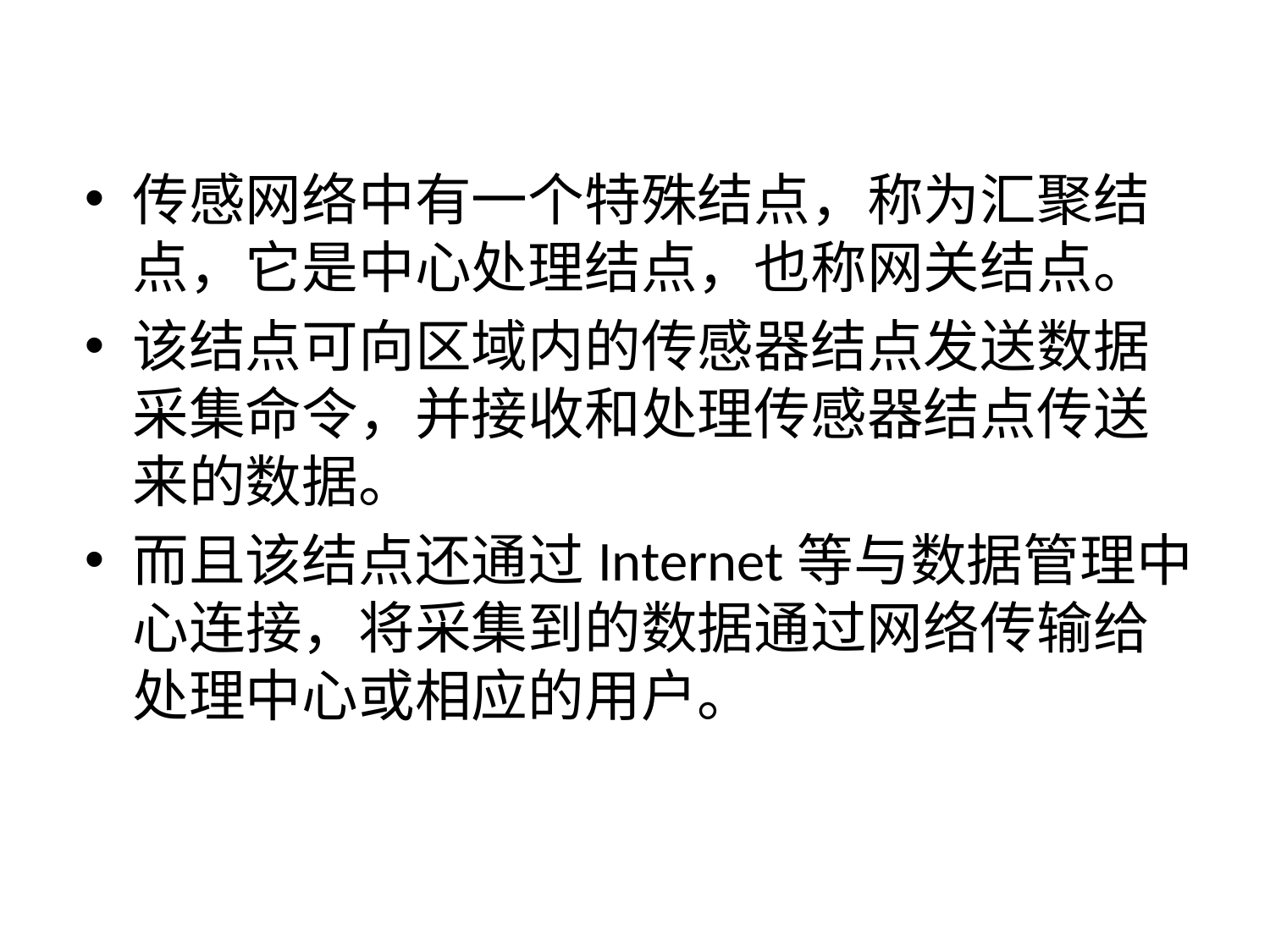

传感网络中有一个特殊结点，称为汇聚结点，它是中心处理结点，也称网关结点。
该结点可向区域内的传感器结点发送数据采集命令，并接收和处理传感器结点传送来的数据。
而且该结点还通过Internet等与数据管理中心连接，将采集到的数据通过网络传输给处理中心或相应的用户。